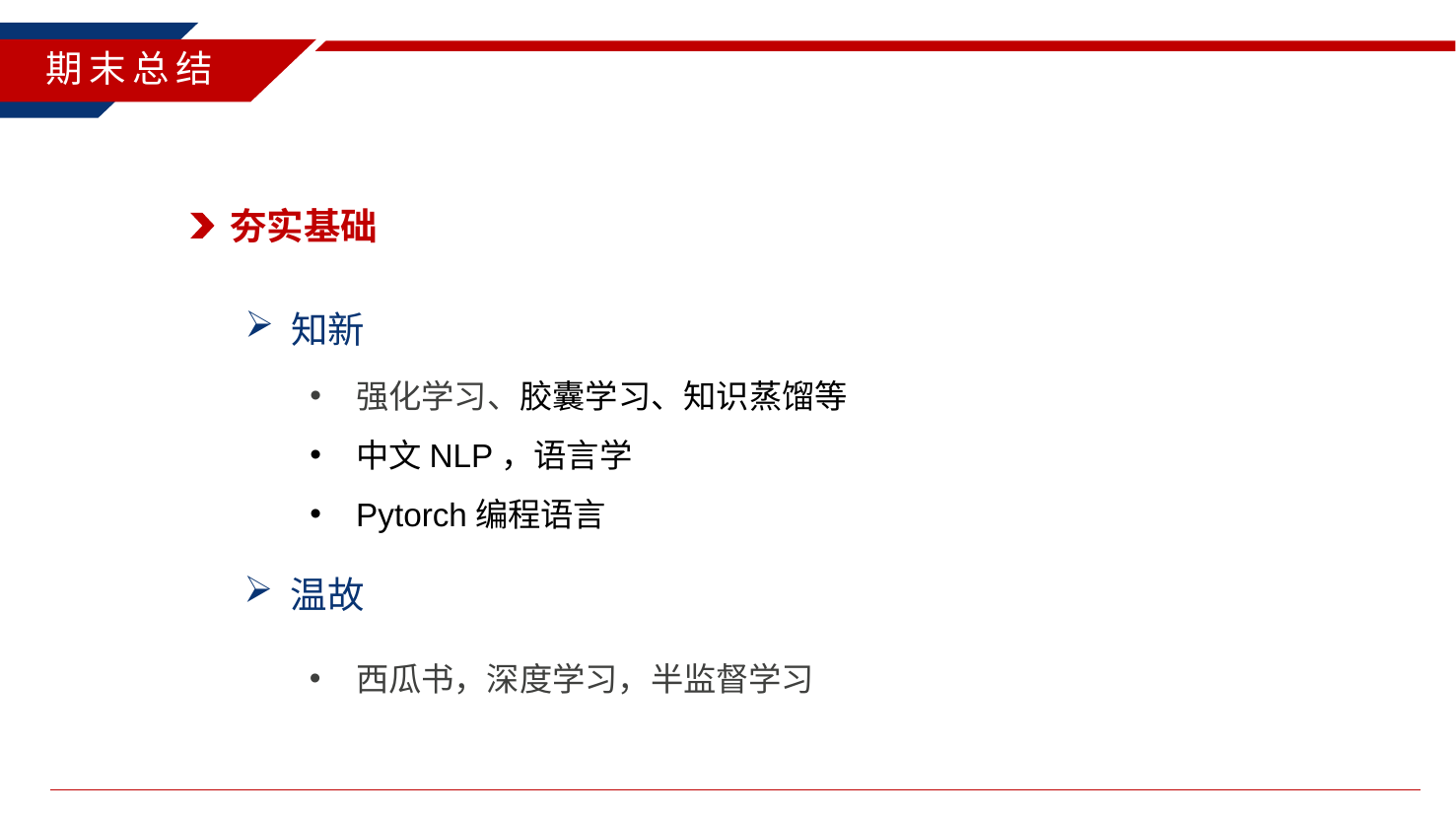

期末总结

夯实基础

知新
强化学习、胶囊学习、知识蒸馏等
中文NLP，语言学
Pytorch编程语言
温故
西瓜书，深度学习，半监督学习